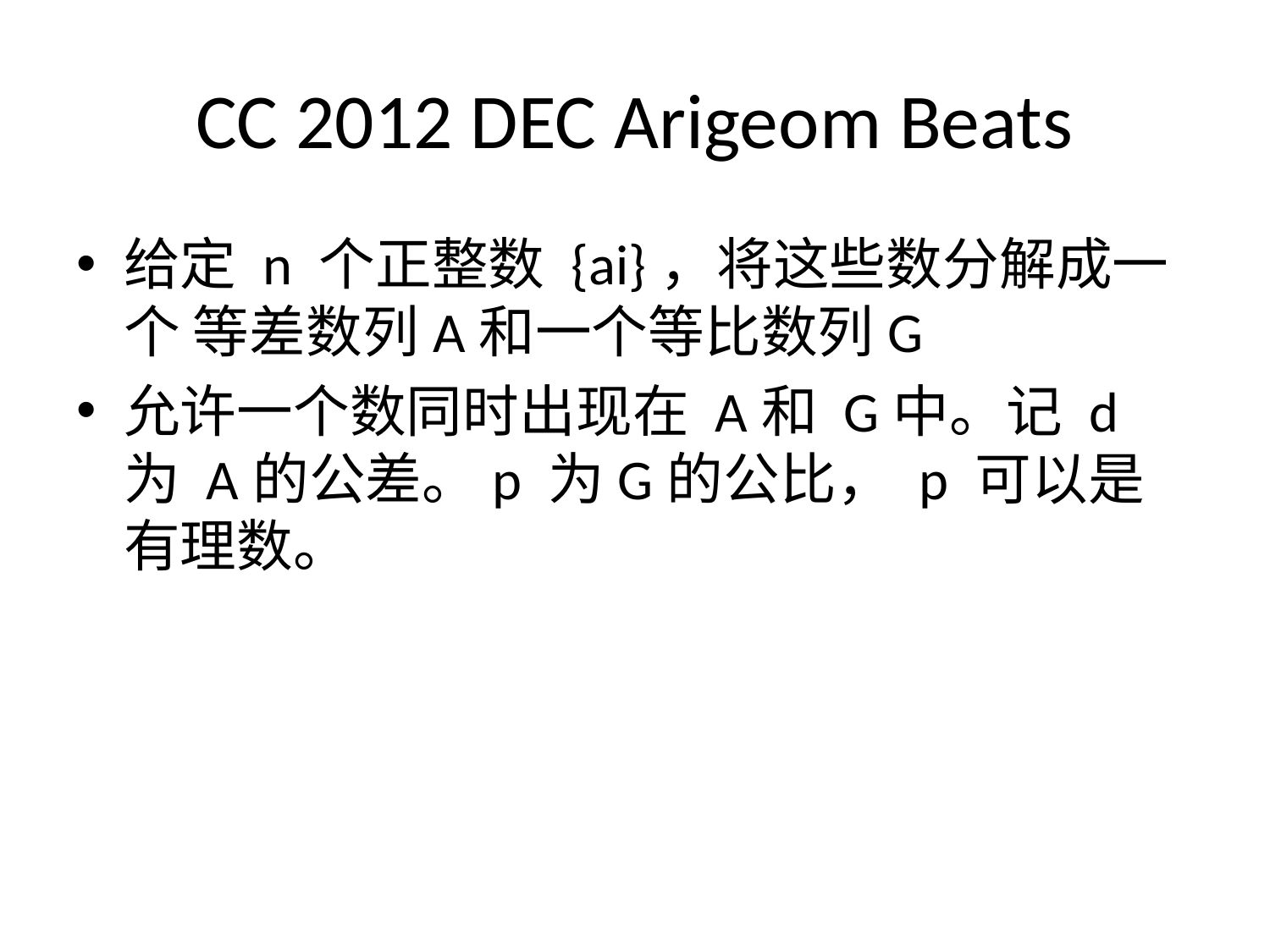

# CC 2012 DEC Arigeom Beats
给定 n 个正整数 {ai}，将这些数分解成一个 等差数列A和一个等比数列G
允许一个数同时出现在 A和 G中。记 d 为 A的公差。p 为G的公比， p 可以是有理数。